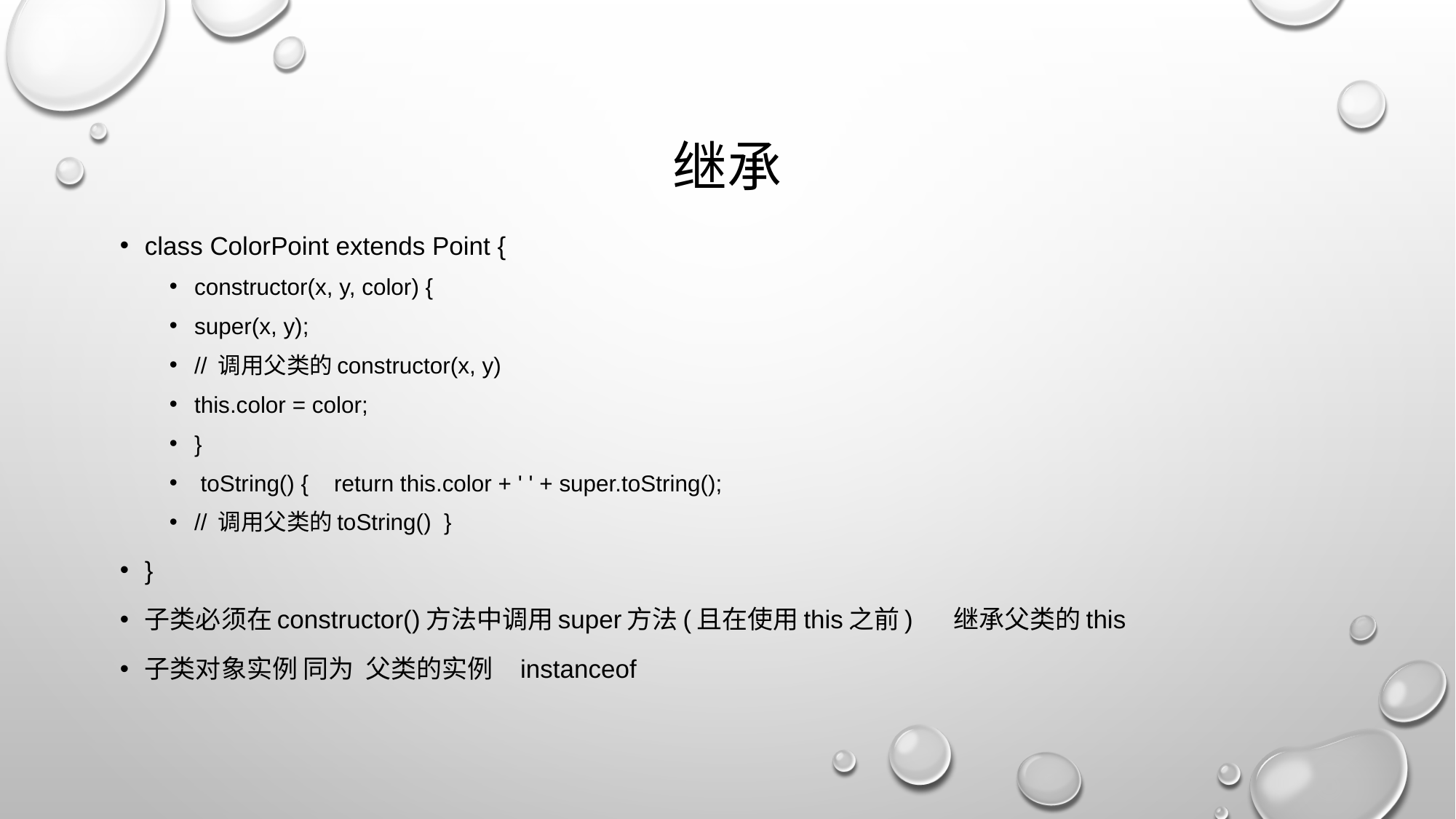

# 继承
class ColorPoint extends Point {
constructor(x, y, color) {
super(x, y);
// 调用父类的constructor(x, y)
this.color = color;
}
 toString() {    return this.color + ' ' + super.toString();
// 调用父类的toString()  }
}
子类必须在constructor()方法中调用super方法(且在使用this之前)     继承父类的this
子类对象实例 同为  父类的实例    instanceof